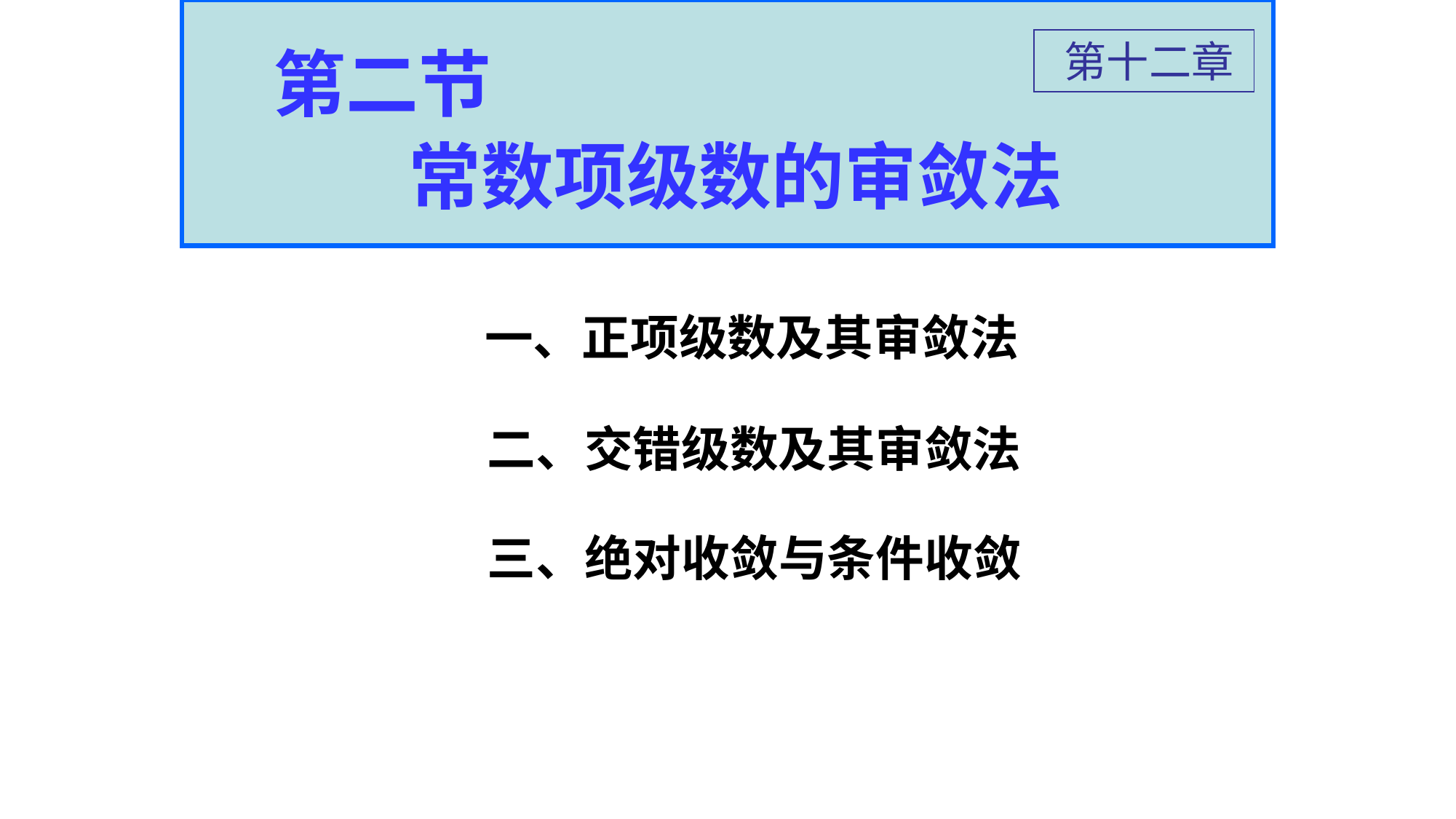

第十二章
第二节
常数项级数的审敛法
一、正项级数及其审敛法

二、交错级数及其审敛法

三、绝对收敛与条件收敛